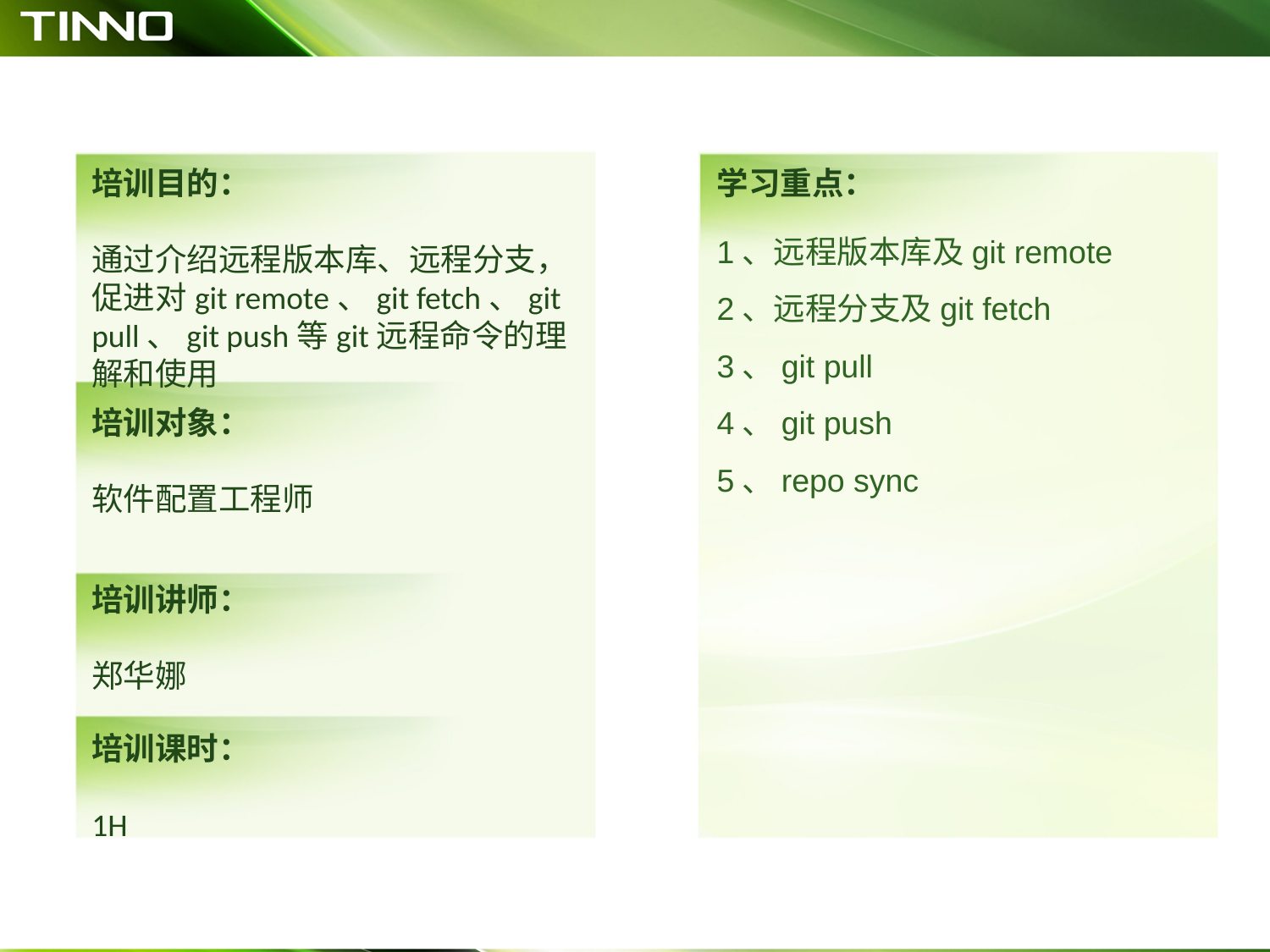

培训目的：

通过介绍远程版本库、远程分支，促进对git remote、git fetch、git pull、git push等git远程命令的理解和使用
学习重点：
1、远程版本库及git remote
2、远程分支及git fetch
3、git pull
4、git push
5、repo sync
培训对象：

软件配置工程师
培训讲师：

郑华娜
培训课时：

1H